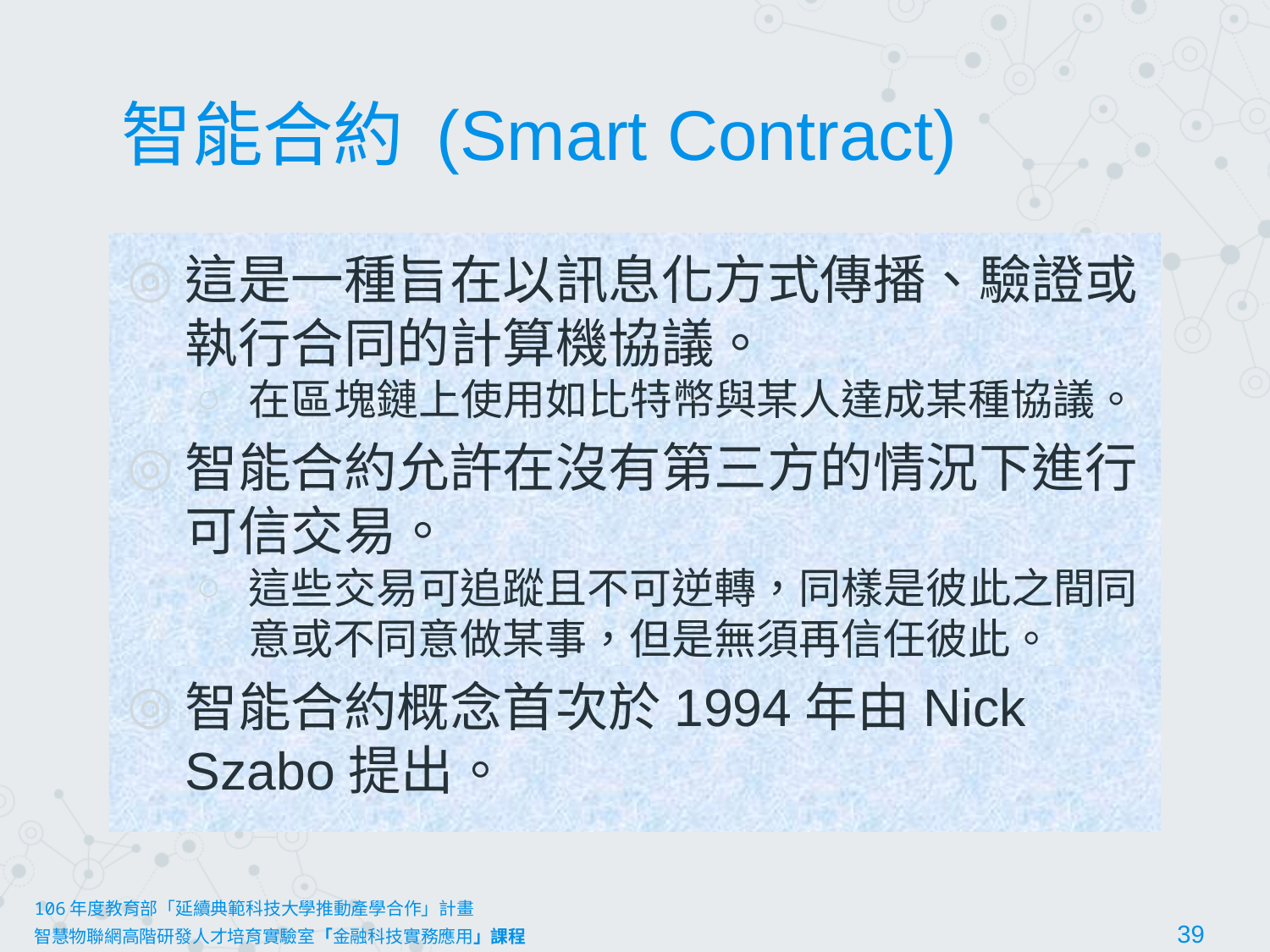

# 智能合約 (Smart Contract)
這是一種旨在以訊息化方式傳播、驗證或執行合同的計算機協議。
在區塊鏈上使用如比特幣與某人達成某種協議。
智能合約允許在沒有第三方的情況下進行可信交易。
這些交易可追蹤且不可逆轉，同樣是彼此之間同意或不同意做某事，但是無須再信任彼此。
智能合約概念首次於1994年由Nick Szabo提出。
106年度教育部「延續典範科技大學推動產學合作」計畫
智慧物聯網高階研發人才培育實驗室「金融科技實務應用」課程						39